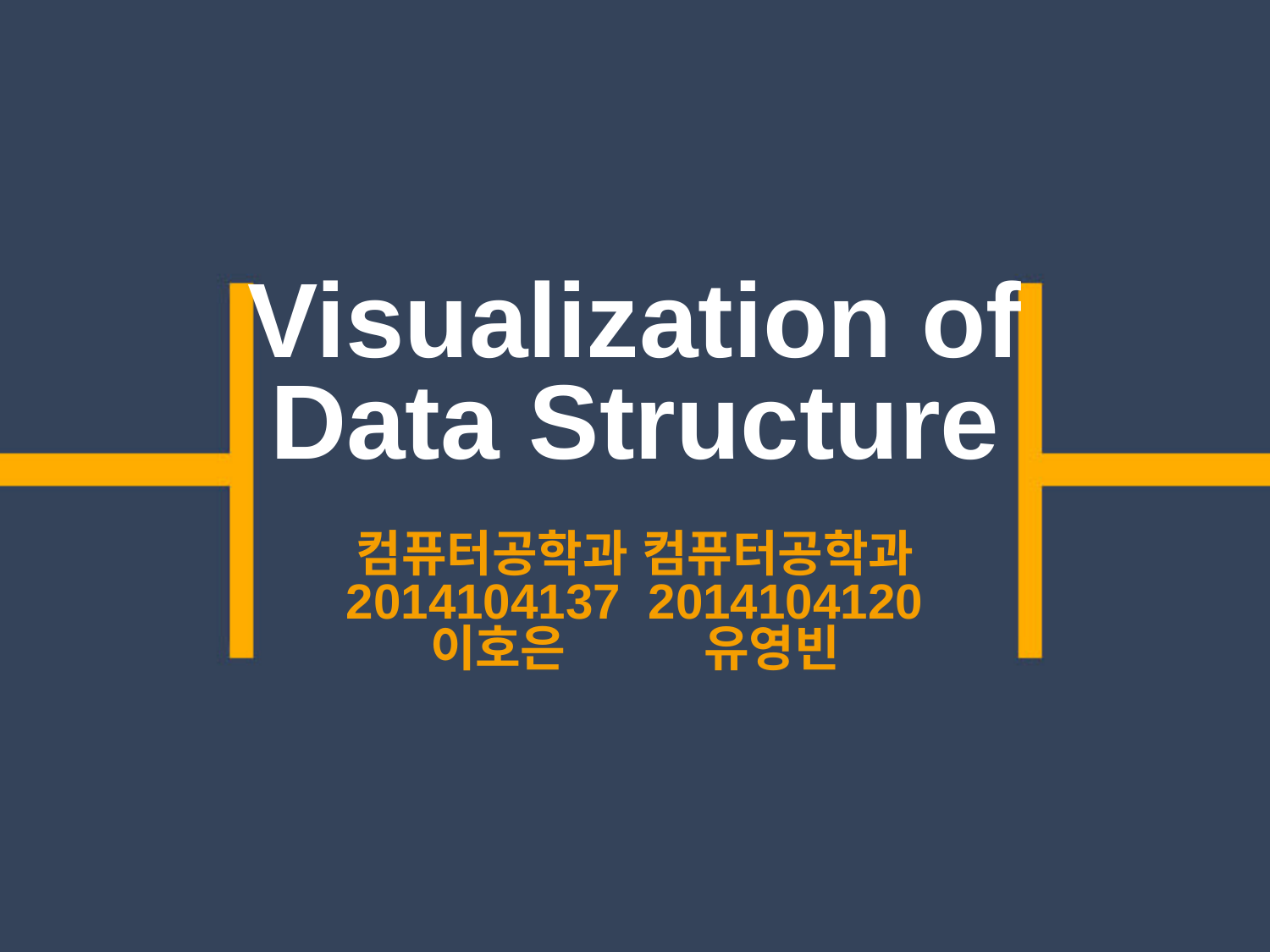

Visualization of
Data Structure

컴퓨터공학과 컴퓨터공학과
2014104137  2014104120
이호은          유영빈